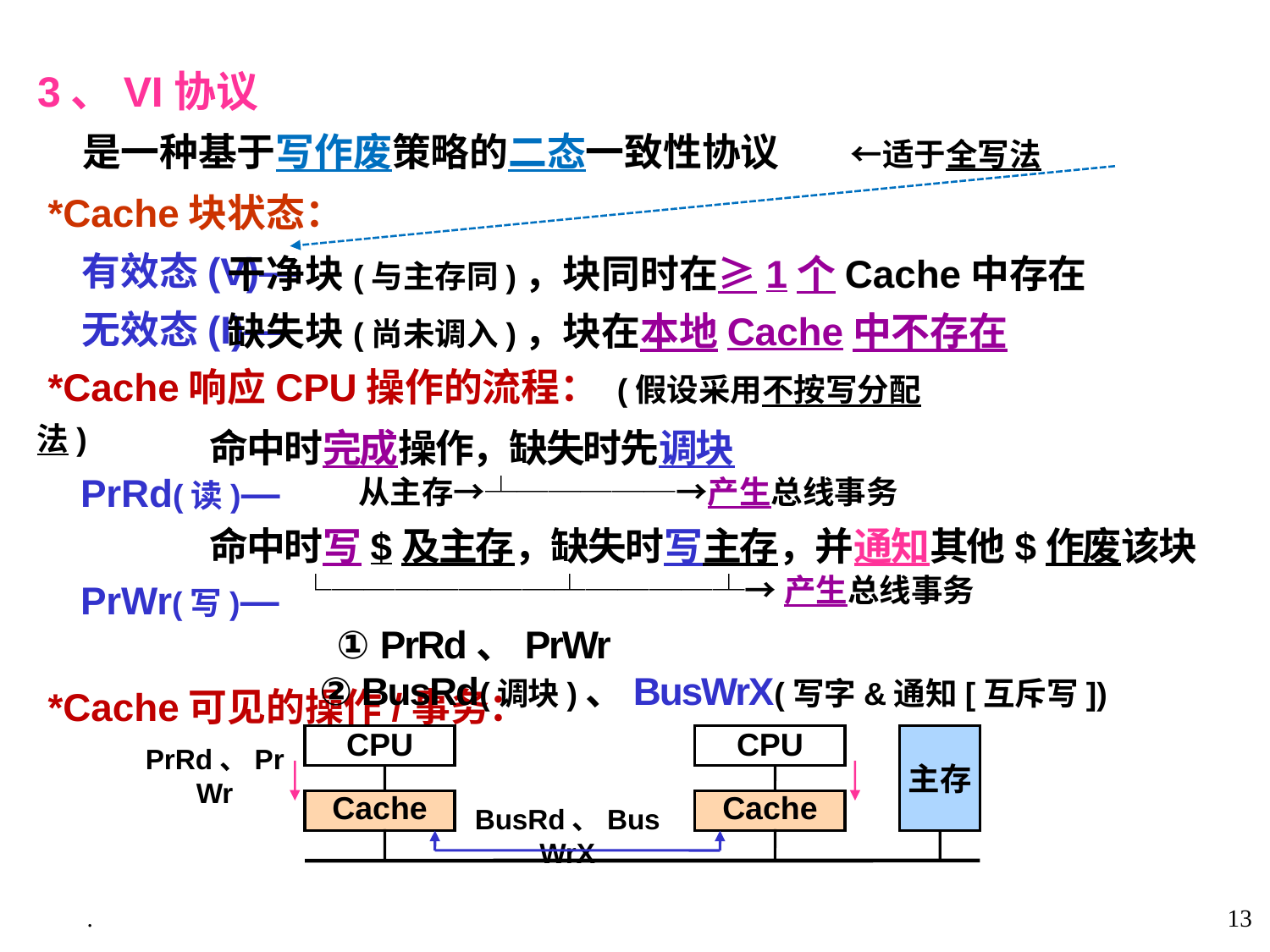

3、VI协议
    是一种基于写作废策略的二态一致性协议        ←适于全写法

 *Cache块状态：
    有效态(V)—
    无效态(I)—
 *Cache响应CPU操作的流程： (假设采用不按写分配法)
    PrRd(读)—

    PrWr(写)—

 *Cache可见的操作/事务：
           干净块(与主存同)，块同时在≥1个Cache中存在
           缺失块(尚未调入)，块在本地Cache中不存在

         命中时完成操作，缺失时先调块
                                从主存→┴─────→产生总线事务
         命中时写$及主存，缺失时写主存，并通知其他$作废该块
                         └───────┴────┴→产生总线事务
                    ① PrRd、PrWr
                      ② BusRd(调块)、BusWrX(写字&通知[互斥写])
CPU
CPU
主存

Cache
Cache

PrRd、PrWr

BusRd、BusWrX

.
13